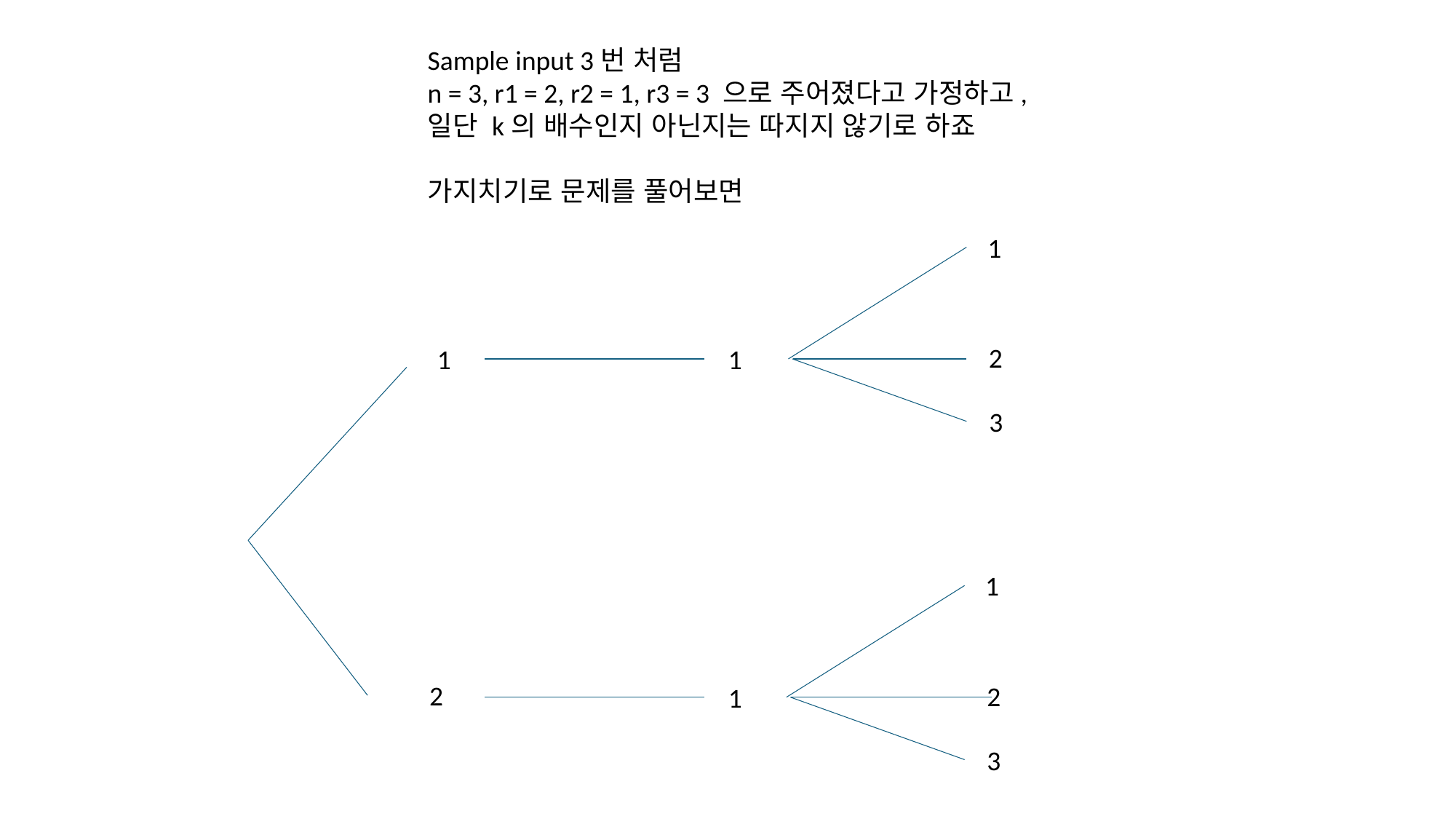

Sample input 3번 처럼
n = 3, r1 = 2, r2 = 1, r3 = 3 으로 주어졌다고 가정하고,
일단 k의 배수인지 아닌지는 따지지 않기로 하죠

가지치기로 문제를 풀어보면
1
2
1
1
3
1
2
2
1
3